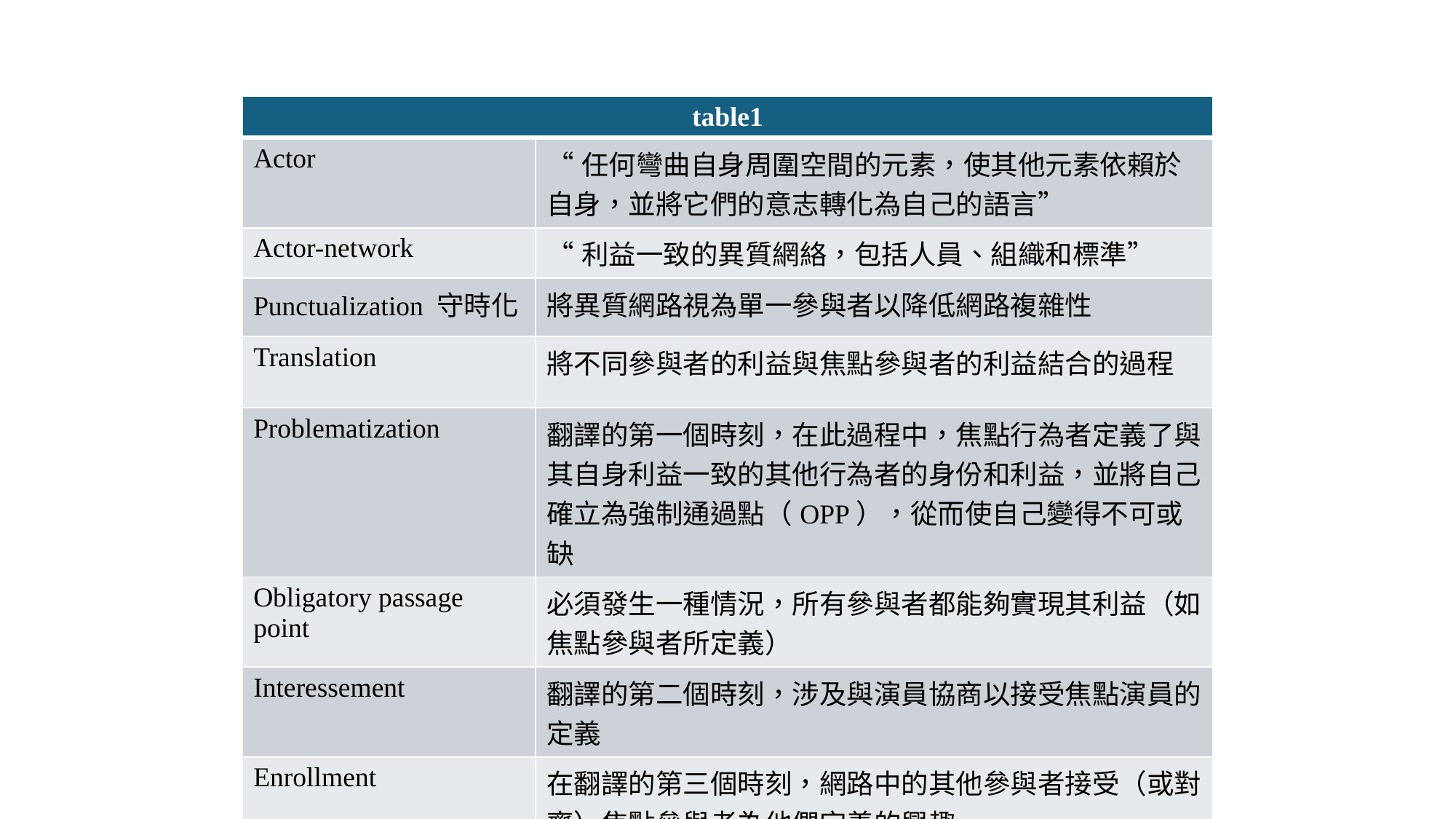

| table1 |  |
| --- | --- |
| Actor | “任何彎曲自身周圍空間的元素，使其他元素依賴於自身，並將它們的意志轉化為自己的語言” |
| Actor-network | “利益一致的異質網絡，包括人員、組織和標準” |
| Punctualization 守時化 | 將異質網路視為單一參與者以降低網路複雜性 |
| Translation | 將不同參與者的利益與焦點參與者的利益結合的過程 |
| Problematization | 翻譯的第一個時刻，在此過程中，焦點行為者定義了與其自身利益一致的其他行為者的身份和利益，並將自己確立為強制通過點（OPP），從而使自己變得不可或缺 |
| Obligatory passage point | 必須發生一種情況，所有參與者都能夠實現其利益（如焦點參與者所定義） |
| Interessement | 翻譯的第二個時刻，涉及與演員協商以接受焦點演員的定義 |
| Enrollment | 在翻譯的第三個時刻，網路中的其他參與者接受（或對齊）焦點參與者為他們定義的興趣 |
| inscription | 確保保護某些利益的文物創建過程 |
| Speaker/delegate/representative | 代表（或代表）其他代表性演員發言的演員 |
| Betrayal | 行為者不遵守其代表註冊時達成的協議的情況 |
| Irreversibility不可逆性 | 不可能回到存在替代可能性的程度 |